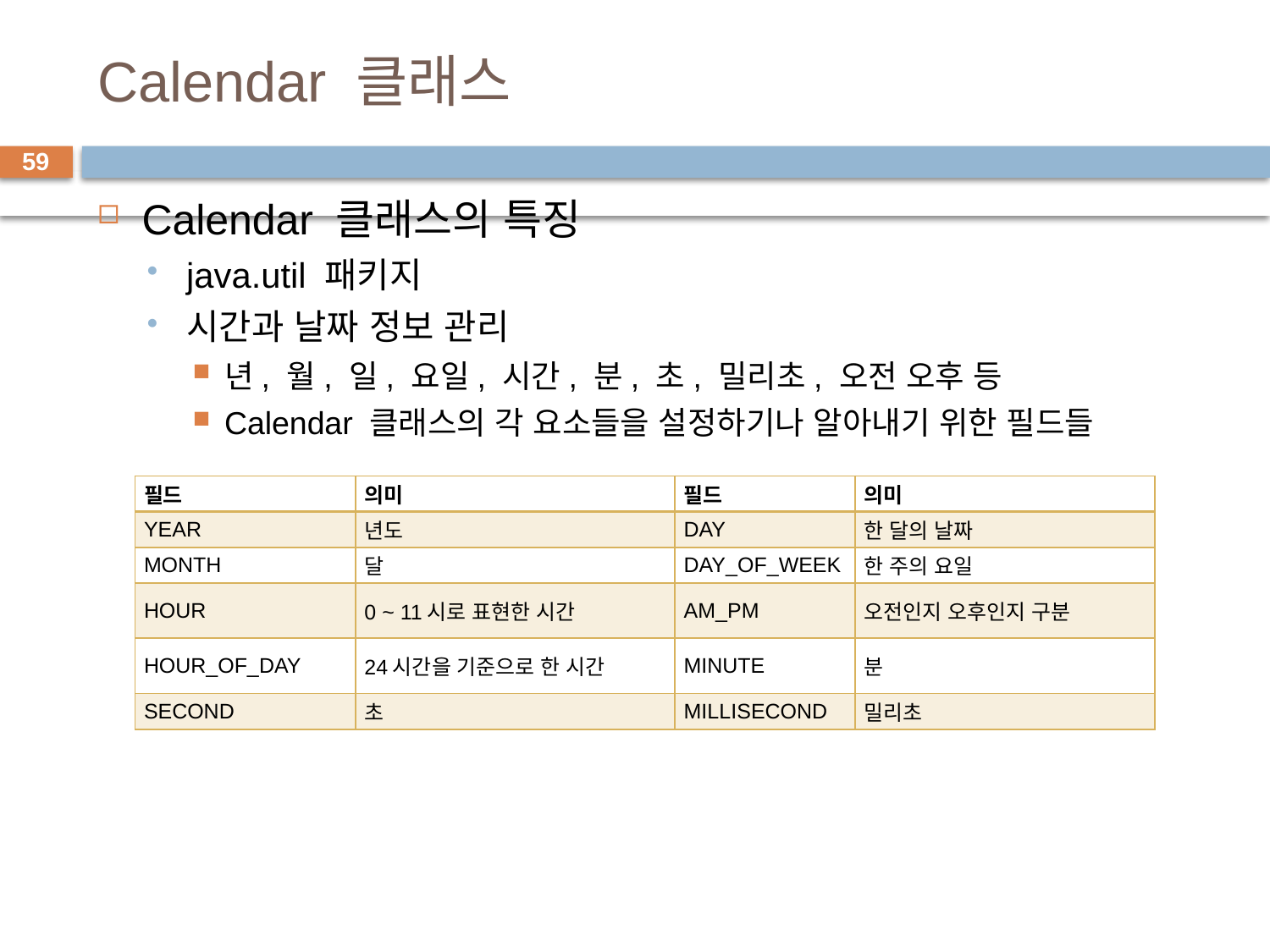

# Calendar 클래스
59
Calendar 클래스의 특징
java.util 패키지
시간과 날짜 정보 관리
년, 월, 일, 요일, 시간, 분, 초, 밀리초, 오전 오후 등
Calendar 클래스의 각 요소들을 설정하기나 알아내기 위한 필드들
| 필드 | 의미 | 필드 | 의미 |
| --- | --- | --- | --- |
| YEAR | 년도 | DAY | 한 달의 날짜 |
| MONTH | 달 | DAY\_OF\_WEEK | 한 주의 요일 |
| HOUR | 0 ~ 11시로 표현한 시간 | AM\_PM | 오전인지 오후인지 구분 |
| HOUR\_OF\_DAY | 24시간을 기준으로 한 시간 | MINUTE | 분 |
| SECOND | 초 | MILLISECOND | 밀리초 |